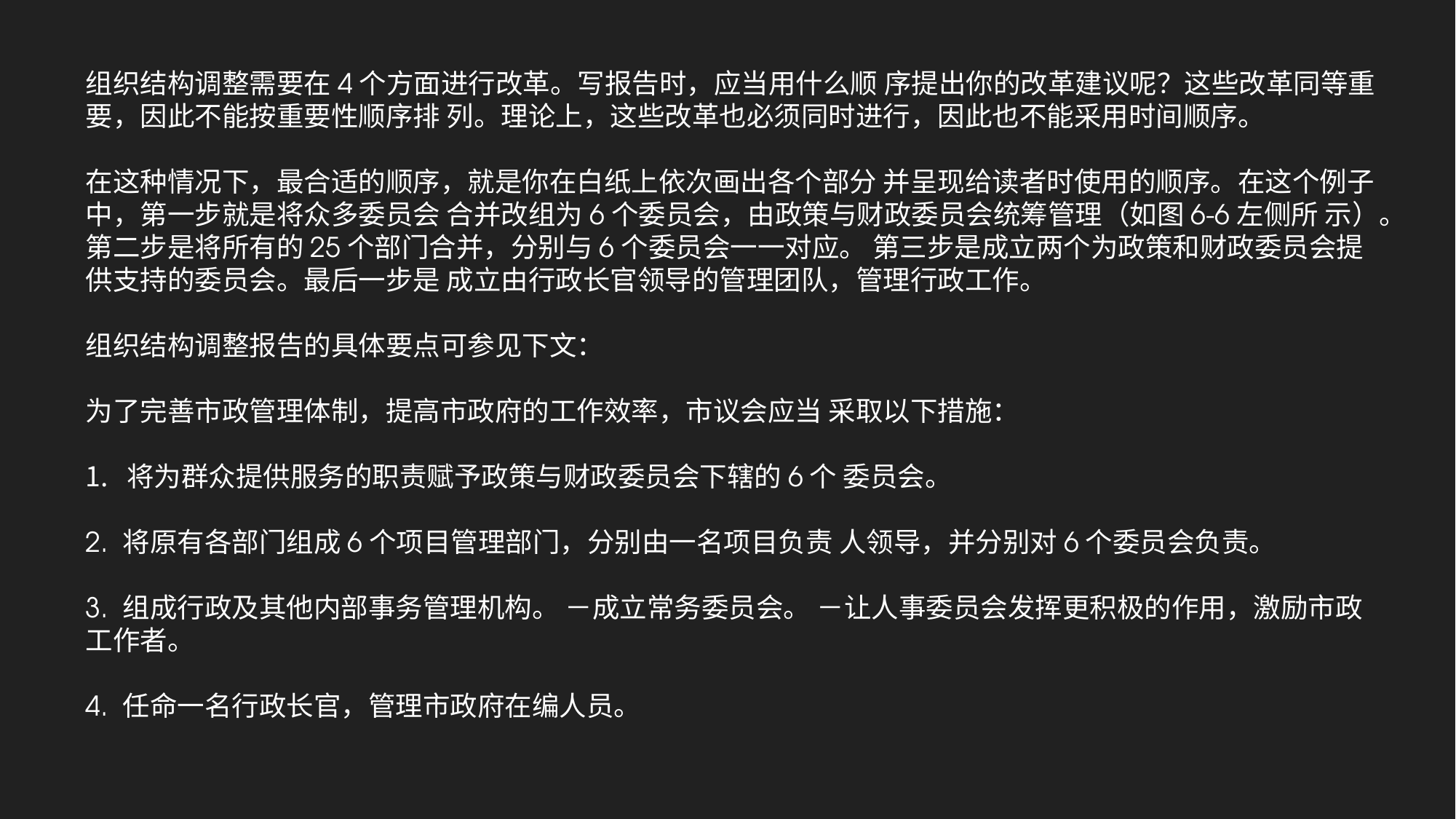

组织结构调整需要在4个方面进行改革。写报告时，应当用什么顺 序提出你的改革建议呢？这些改革同等重要，因此不能按重要性顺序排 列。理论上，这些改革也必须同时进行，因此也不能采用时间顺序。

在这种情况下，最合适的顺序，就是你在白纸上依次画出各个部分 并呈现给读者时使用的顺序。在这个例子中，第一步就是将众多委员会 合并改组为6个委员会，由政策与财政委员会统筹管理（如图6-6左侧所 示）。第二步是将所有的25个部门合并，分别与6个委员会一一对应。 第三步是成立两个为政策和财政委员会提供支持的委员会。最后一步是 成立由行政长官领导的管理团队，管理行政工作。

组织结构调整报告的具体要点可参见下文：

为了完善市政管理体制，提高市政府的工作效率，市议会应当 采取以下措施：

将为群众提供服务的职责赋予政策与财政委员会下辖的6个 委员会。

2. 将原有各部门组成6个项目管理部门，分别由一名项目负责 人领导，并分别对6个委员会负责。

3. 组成行政及其他内部事务管理机构。 －成立常务委员会。 －让人事委员会发挥更积极的作用，激励市政工作者。

4. 任命一名行政长官，管理市政府在编人员。